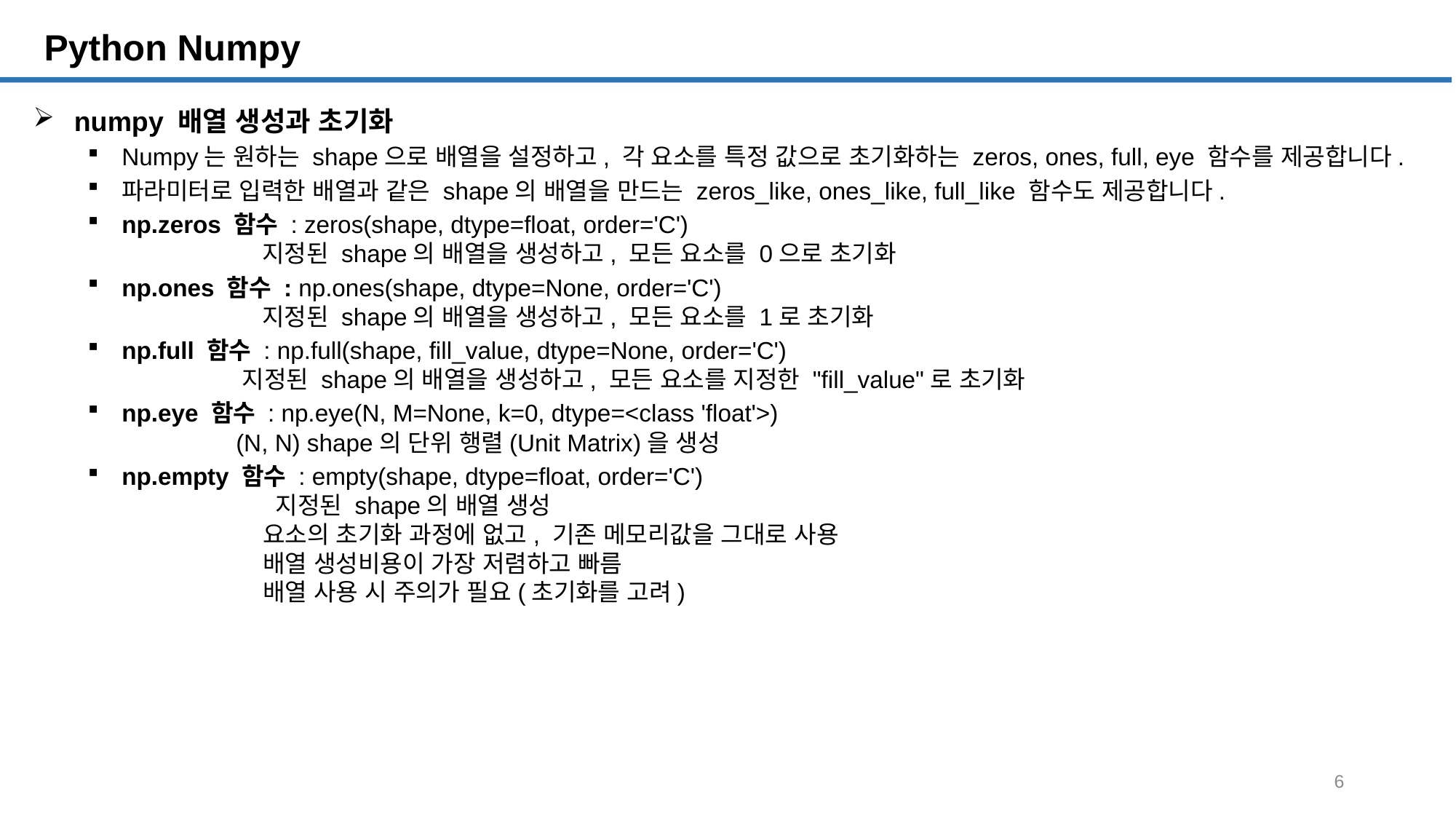

SQL 튜닝 개요
# Python Numpy

numpy 배열 생성과 초기화
Numpy는 원하는 shape으로 배열을 설정하고, 각 요소를 특정 값으로 초기화하는 zeros, ones, full, eye 함수를 제공합니다.
파라미터로 입력한 배열과 같은 shape의 배열을 만드는 zeros_like, ones_like, full_like 함수도 제공합니다.
np.zeros 함수 : zeros(shape, dtype=float, order='C')
                    지정된 shape의 배열을 생성하고, 모든 요소를 0으로 초기화
np.ones 함수 : np.ones(shape, dtype=None, order='C')
                    지정된 shape의 배열을 생성하고, 모든 요소를 1로 초기화
np.full 함수 : np.full(shape, fill_value, dtype=None, order='C')
                 지정된 shape의 배열을 생성하고, 모든 요소를 지정한 "fill_value"로 초기화
np.eye 함수 : np.eye(N, M=None, k=0, dtype=<class 'float'>)
                 (N, N) shape의 단위 행렬(Unit Matrix)을 생성
np.empty 함수 : empty(shape, dtype=float, order='C')
                      지정된 shape의 배열 생성
                     요소의 초기화 과정에 없고, 기존 메모리값을 그대로 사용
                     배열 생성비용이 가장 저렴하고 빠름
                     배열 사용 시 주의가 필요(초기화를 고려)
6